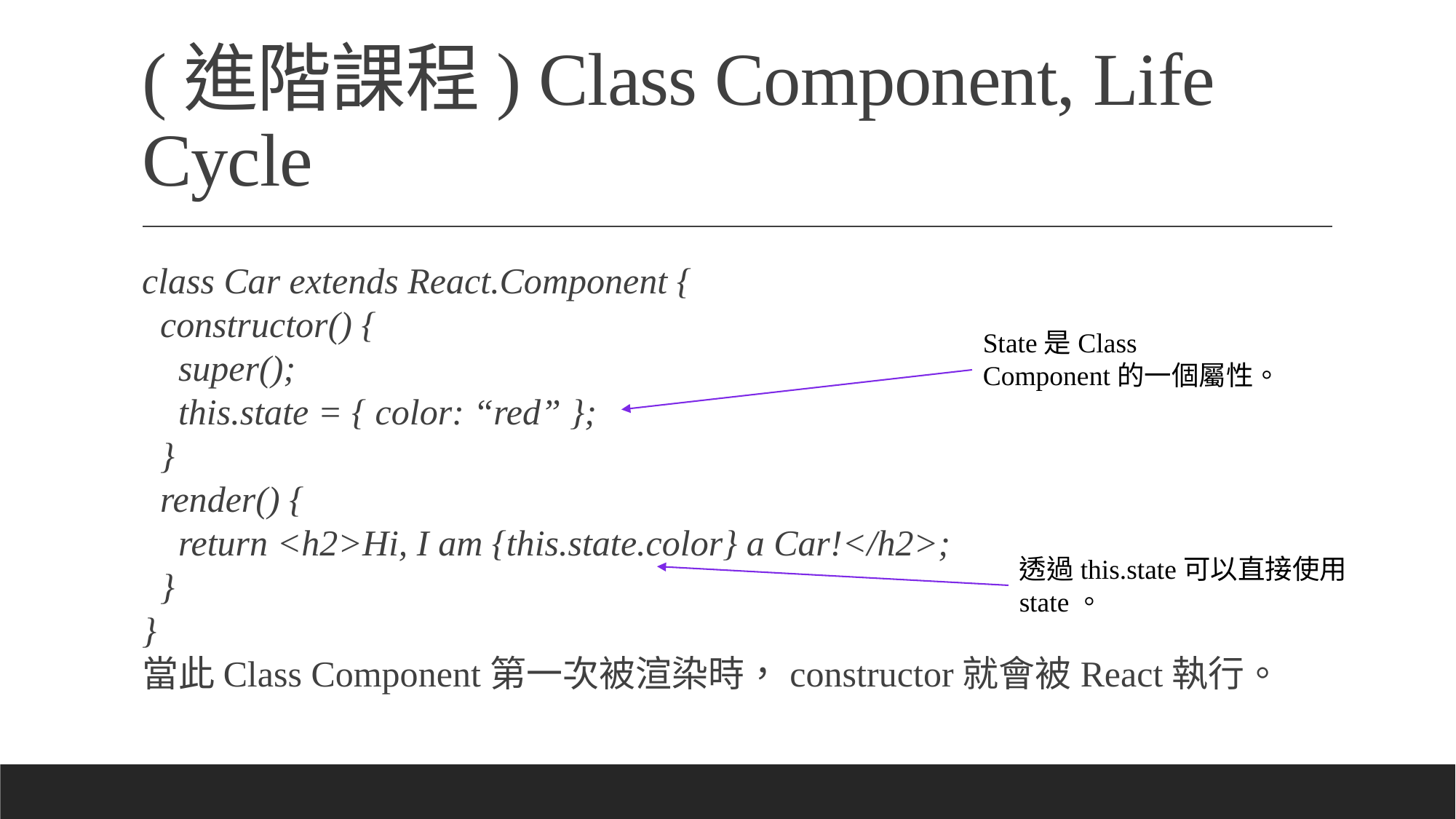

# (進階課程) Class Component, Life Cycle
class Car extends React.Component {
  constructor() {
    super();
    this.state = { color: “red” };
  }
  render() {
    return <h2>Hi, I am {this.state.color} a Car!</h2>;
  }
}
當此Class Component第一次被渲染時，constructor就會被React執行。
State是Class Component的一個屬性。
透過this.state可以直接使用state。